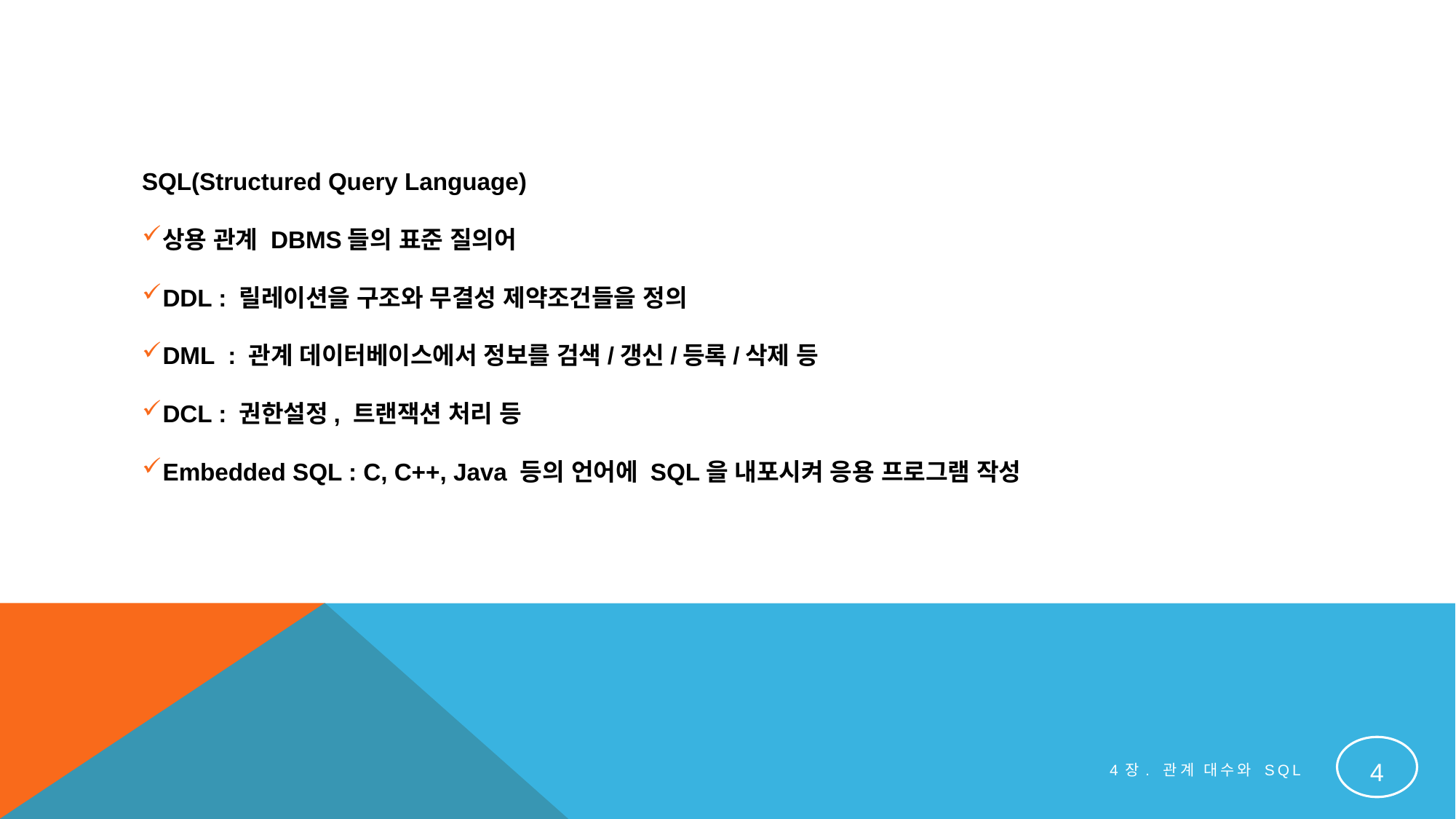

#
SQL(Structured Query Language)
상용 관계 DBMS들의 표준 질의어
DDL : 릴레이션을 구조와 무결성 제약조건들을 정의
DML  : 관계 데이터베이스에서 정보를 검색/갱신/등록/삭제 등
DCL : 권한설정, 트랜잭션 처리 등
Embedded SQL : C, C++, Java 등의 언어에 SQL을 내포시켜 응용 프로그램 작성

4
4장. 관계 대수와 SQL